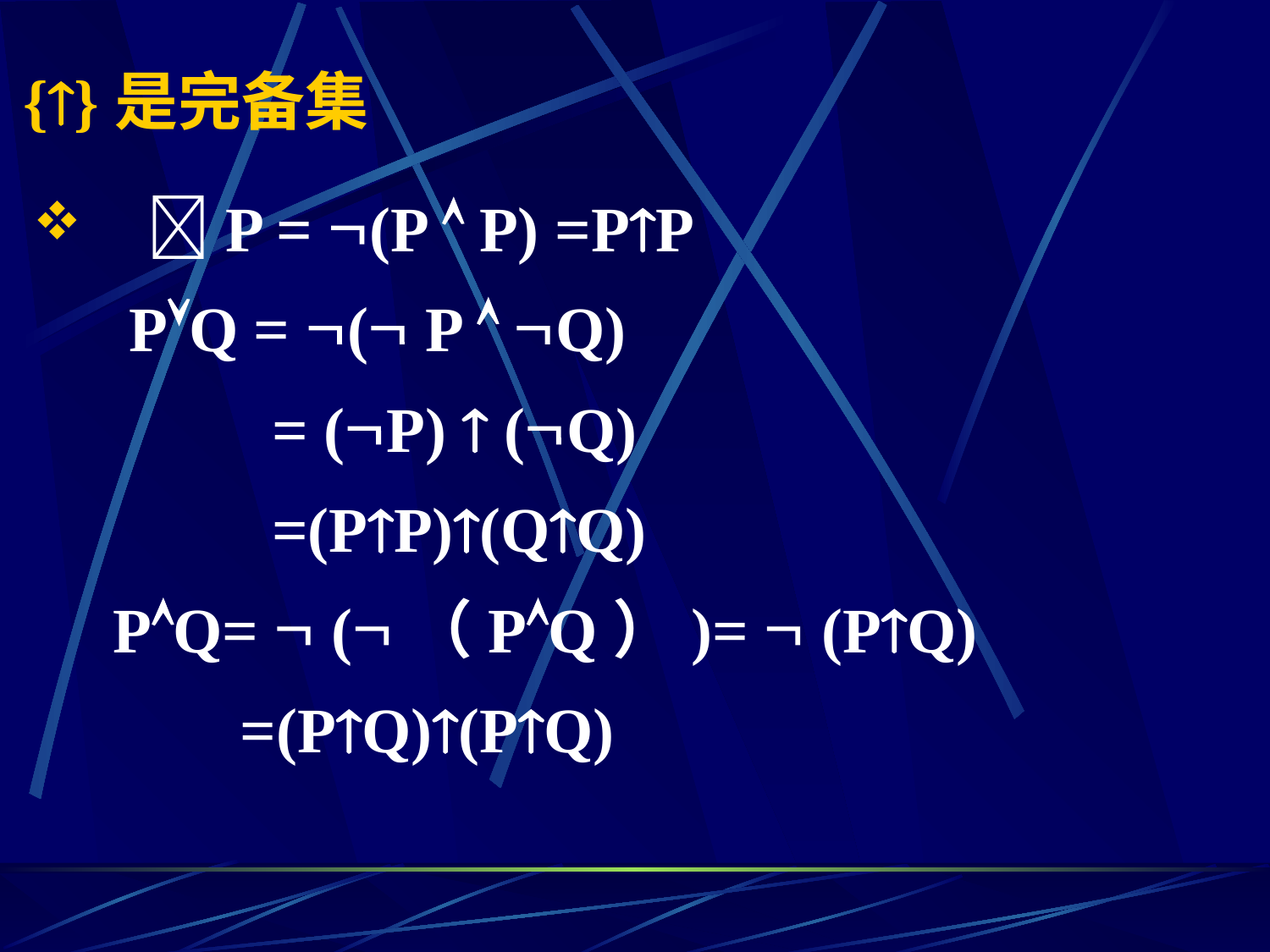

# {↑}是完备集
　¬P = ¬(P ∧ P) =P↑P
      P∨Q = ¬(¬ P ∧ ¬Q)
               = (¬P) ↑ (¬Q)
               =(P↑P)↑(Q↑Q)
     P∧Q= ¬ (¬（P∧Q）)= ¬ (P↑Q)
             =(P↑Q)↑(P↑Q)
48